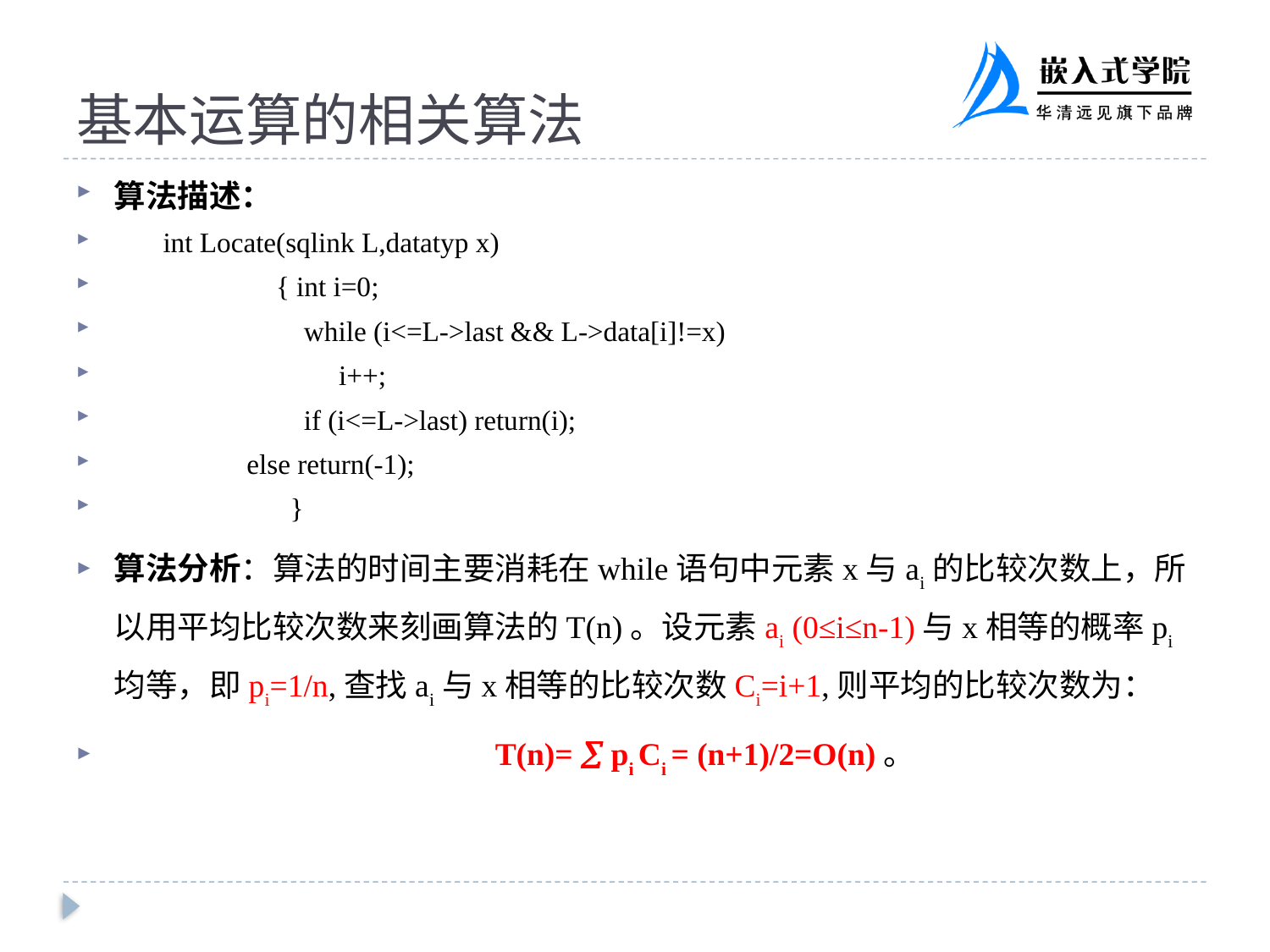

# 基本运算的相关算法
算法描述：
       int Locate(sqlink L,datatyp x)
	     { int i=0;
	         while (i<=L->last && L->data[i]!=x)
	              i++;
	         if (i<=L->last) return(i);
                   else return(-1);
	       }
算法分析：算法的时间主要消耗在while语句中元素x与ai的比较次数上，所以用平均比较次数来刻画算法的T(n)。设元素ai (0≤i≤n-1)与x相等的概率pi均等，即pi=1/n,查找ai与x相等的比较次数Ci=i+1,则平均的比较次数为：
			T(n)= ∑ pi Ci = (n+1)/2=O(n)。

58